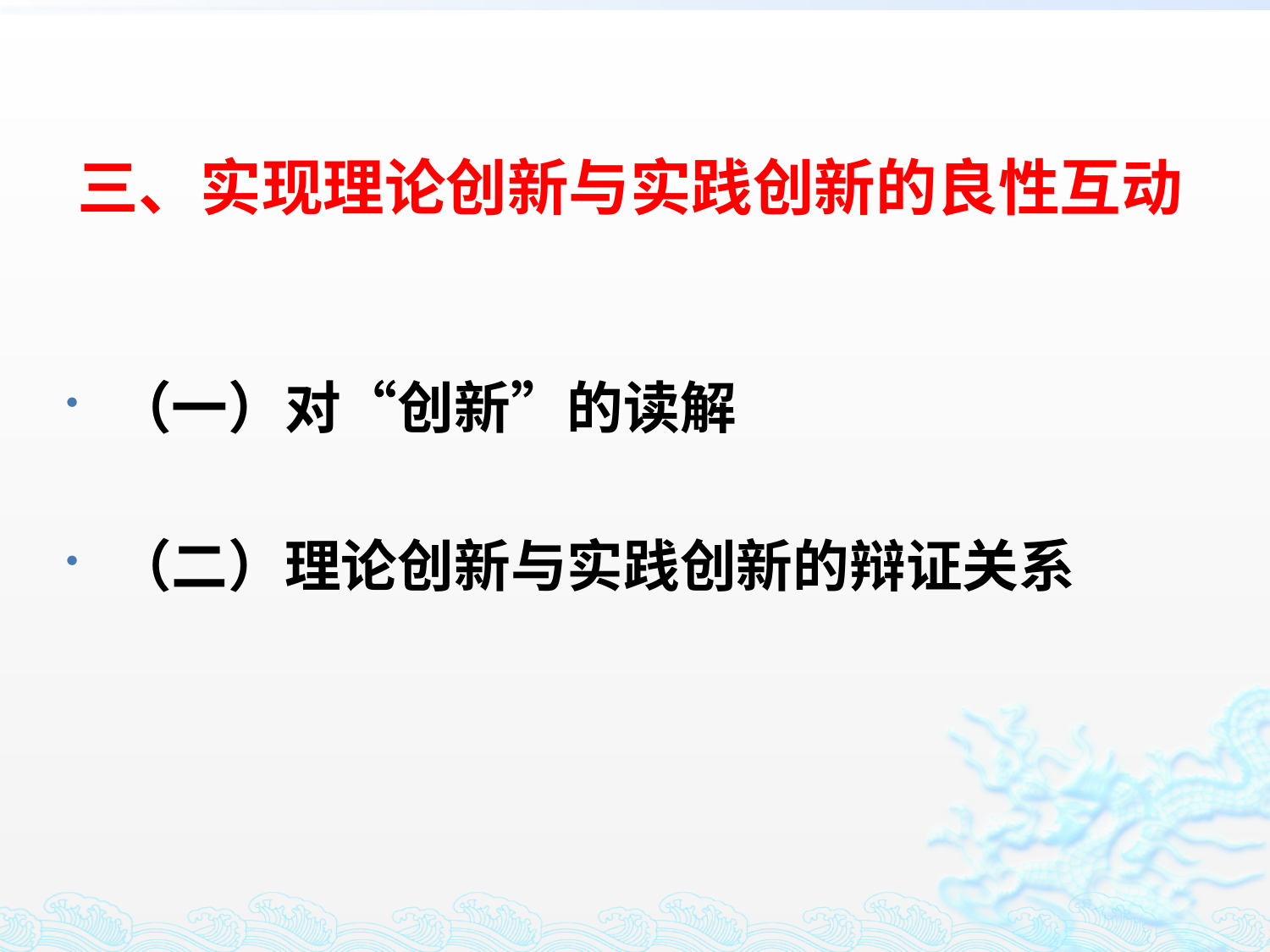

# 三、实现理论创新与实践创新的良性互动
（一）对“创新”的读解

（二）理论创新与实践创新的辩证关系